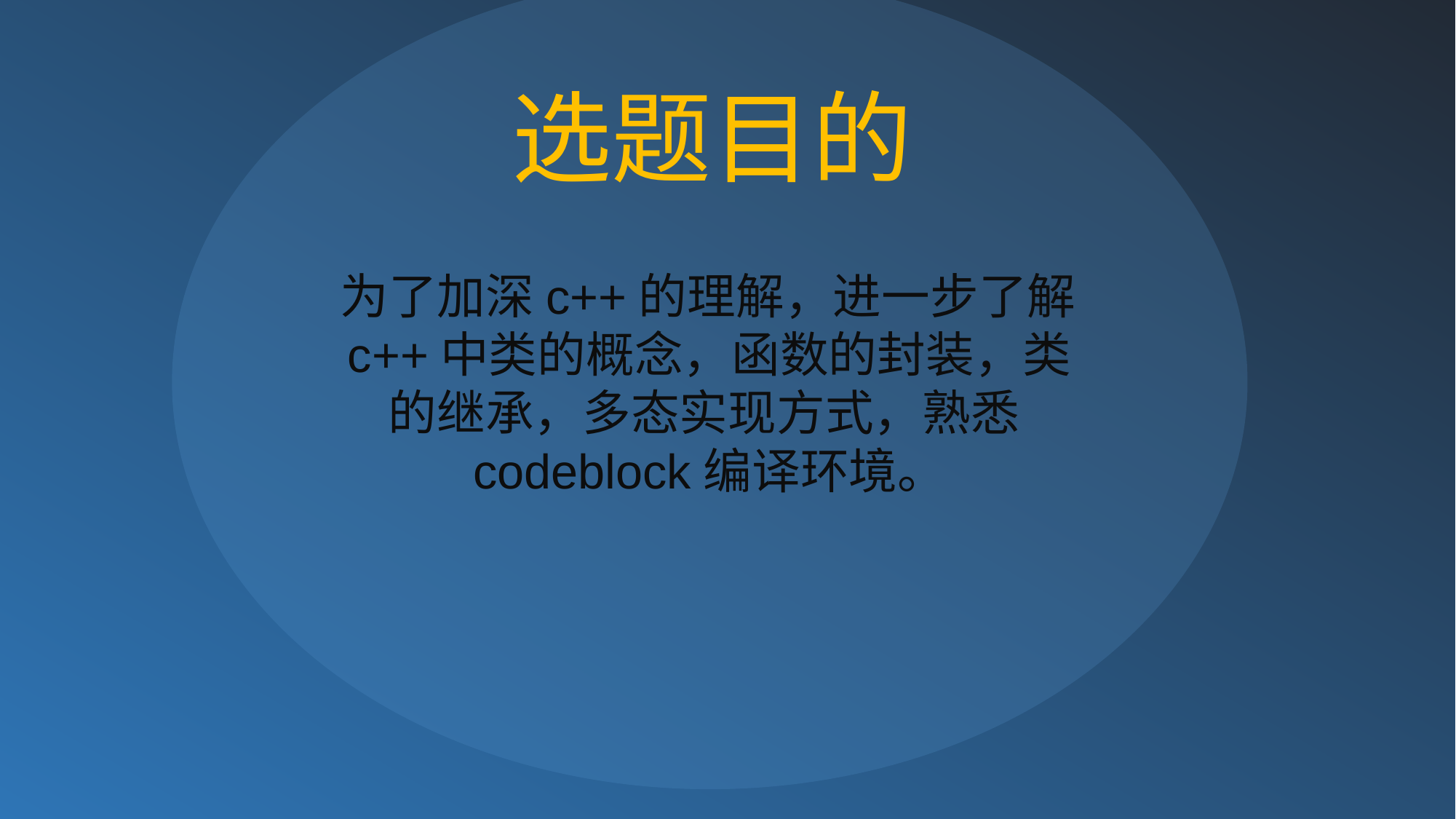

为了加深c++的理解，进一步了解c++中类的概念，函数的封装，类的继承，多态实现方式，熟悉codeblock编译环境。
选题目的